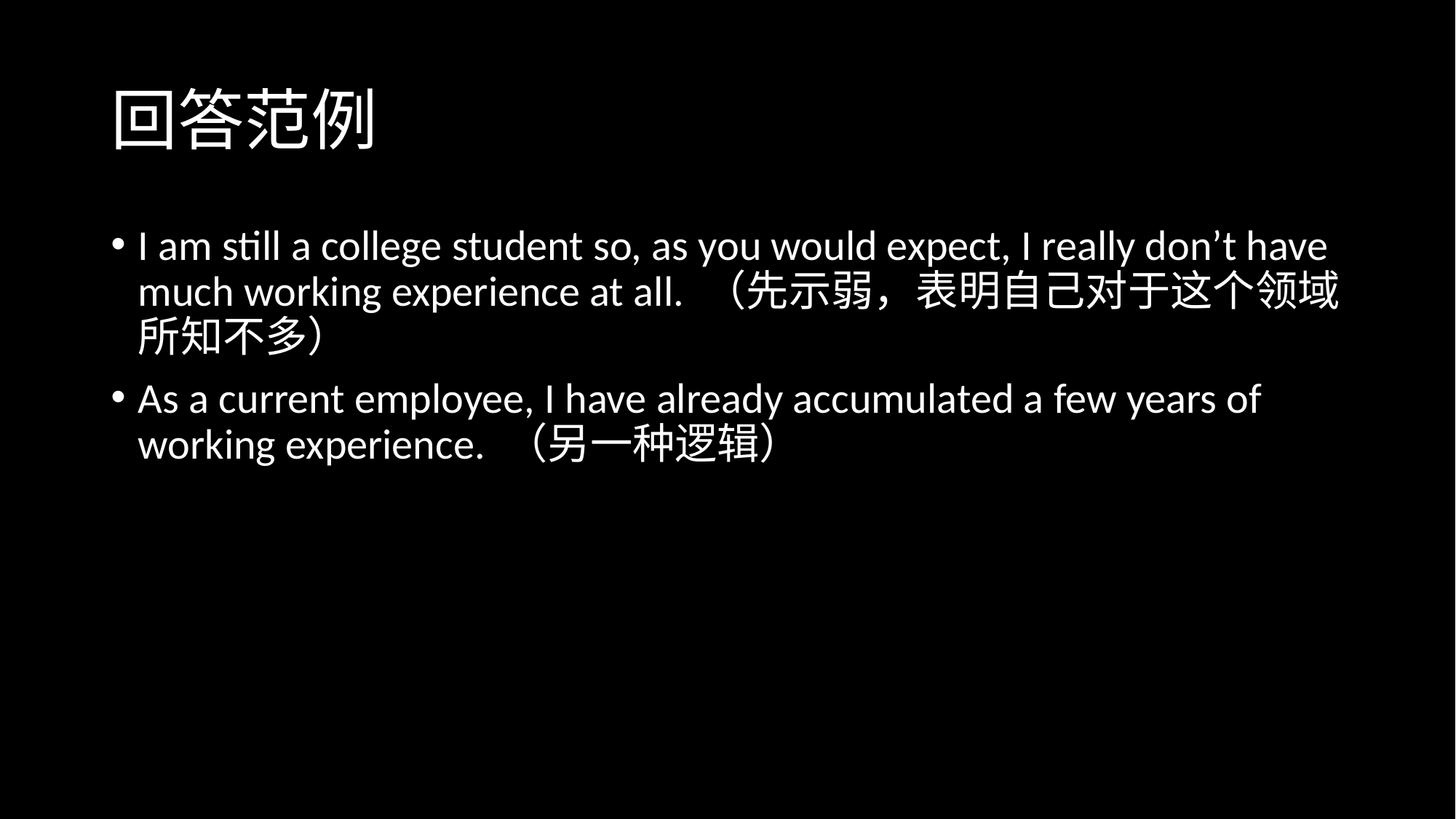

# 回答范例
I am still a college student so, as you would expect, I really don’t have much working experience at all. （先示弱，表明自己对于这个领域所知不多）
As a current employee, I have already accumulated a few years of working experience. （另一种逻辑）